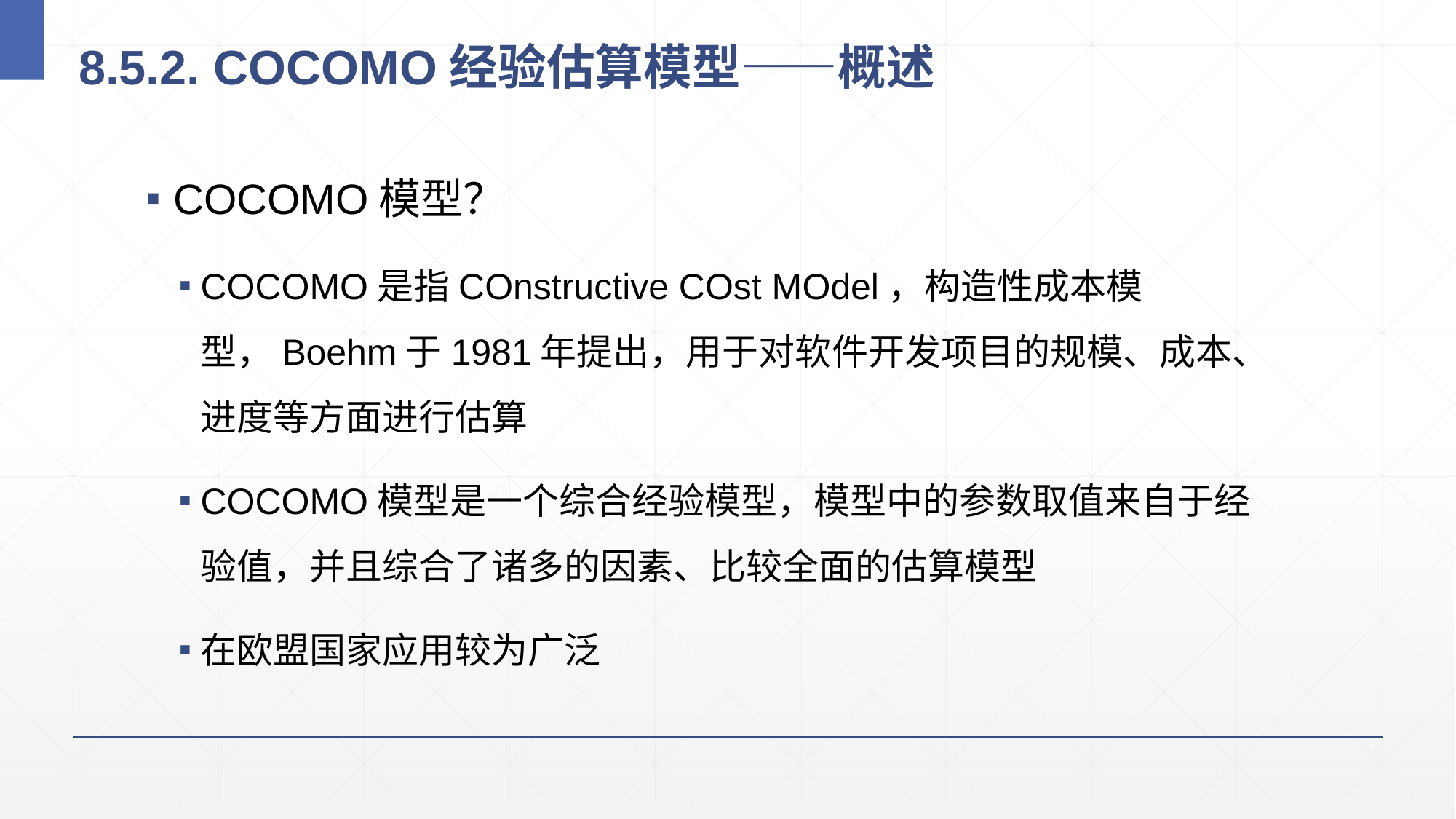

# 8.5.2. COCOMO经验估算模型——概述
COCOMO模型？
COCOMO是指COnstructive COst MOdel，构造性成本模型，Boehm于1981年提出，用于对软件开发项目的规模、成本、进度等方面进行估算
COCOMO模型是一个综合经验模型，模型中的参数取值来自于经验值，并且综合了诸多的因素、比较全面的估算模型
在欧盟国家应用较为广泛